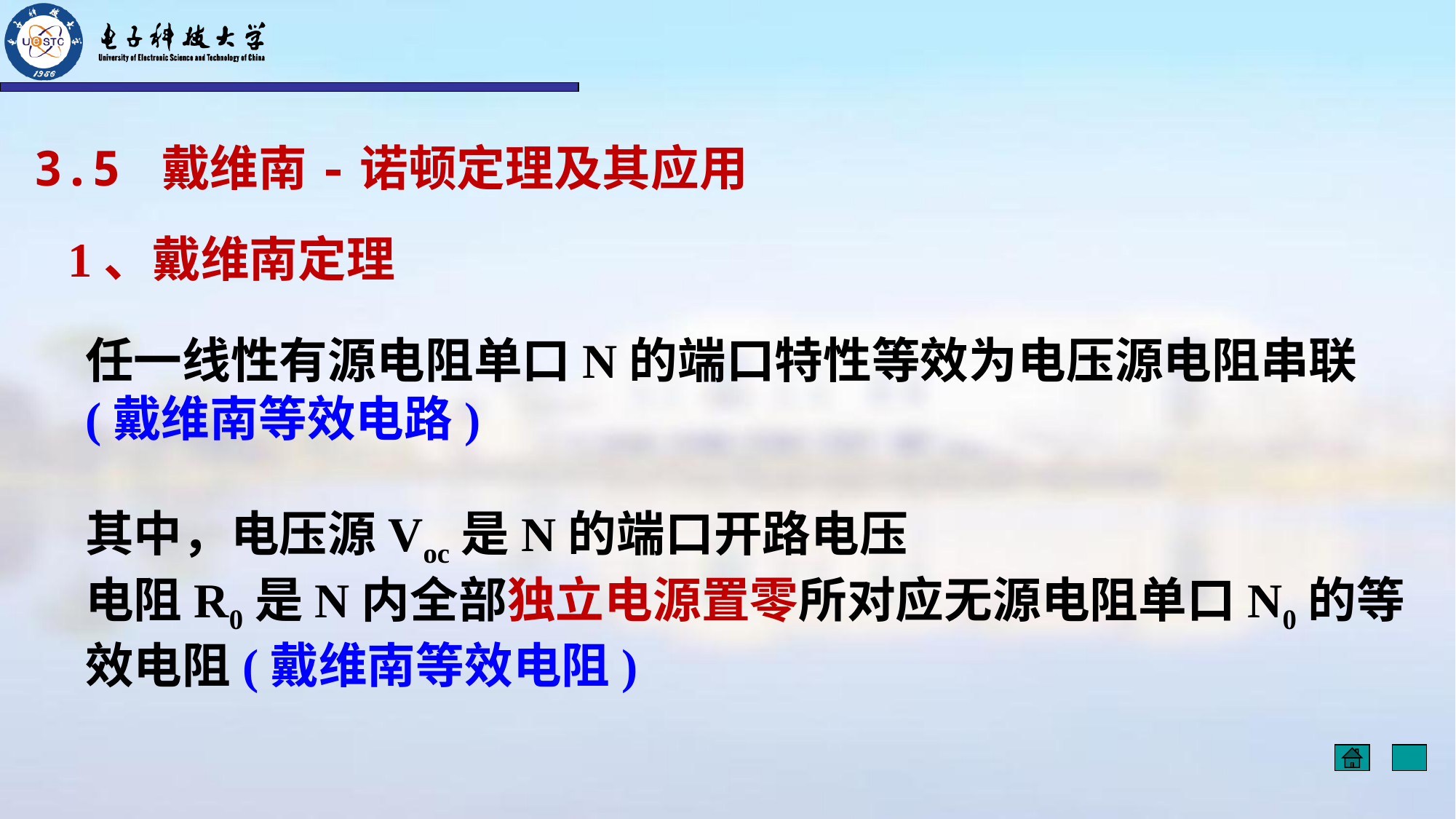

3.5 戴维南-诺顿定理及其应用
1、戴维南定理
任一线性有源电阻单口N的端口特性等效为电压源电阻串联(戴维南等效电路)

其中，电压源Voc是N的端口开路电压
电阻R0是N内全部独立电源置零所对应无源电阻单口N0的等效电阻(戴维南等效电阻)